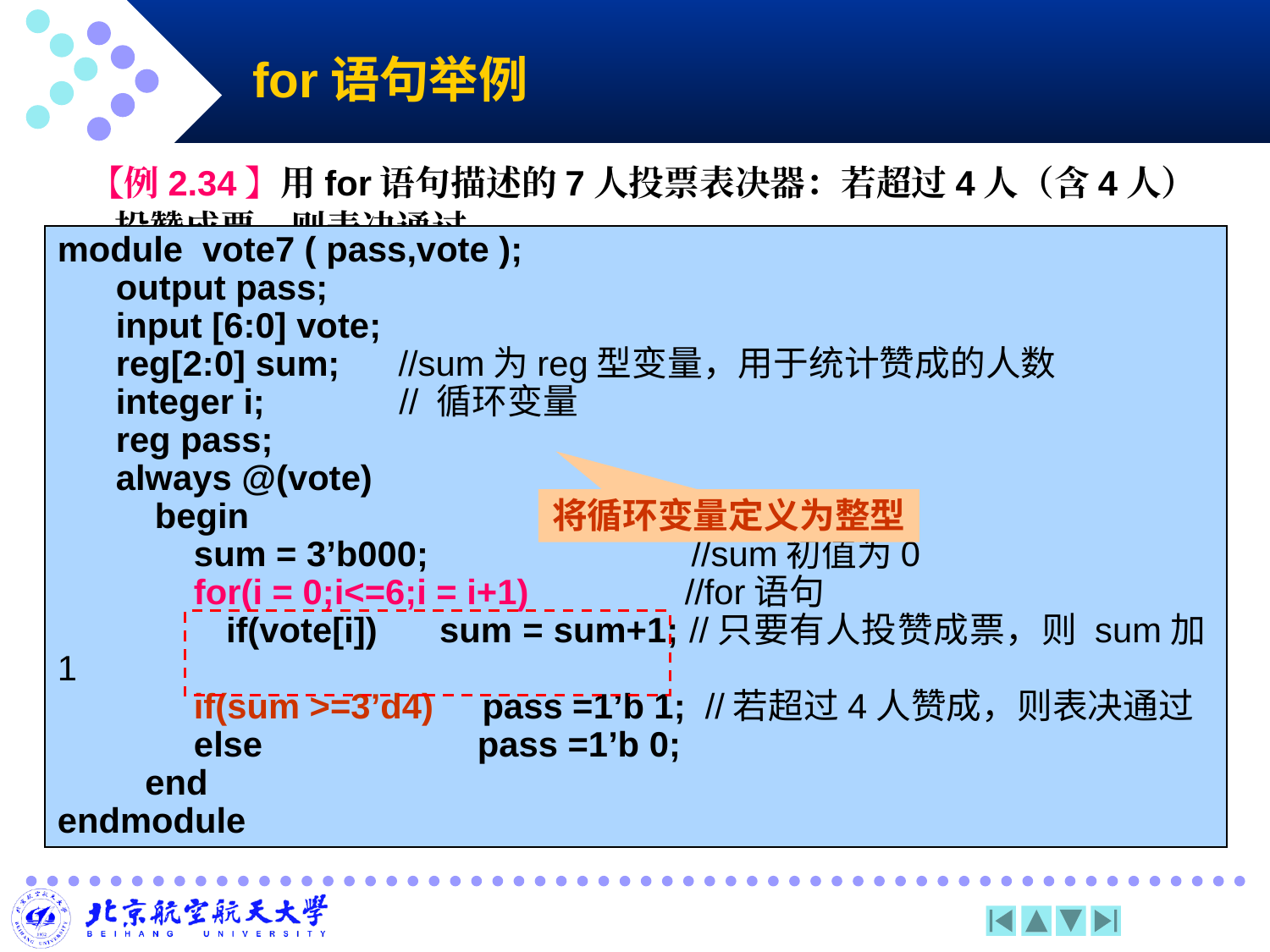

# for语句举例
【例2.34】用for语句描述的7人投票表决器：若超过4人（含4人）投赞成票，则表决通过。
module  vote7 ( pass,vote );
      output pass;
      input [6:0] vote;
      reg[2:0] sum;      //sum为reg型变量，用于统计赞成的人数
      integer i; 	         // 循环变量
      reg pass;
      always @(vote)
          begin
              sum = 3’b000;                           //sum初值为0
              for(i = 0;i<=6;i = i+1)                //for语句
	    if(vote[i])      sum = sum+1; //只要有人投赞成票，则 sum加1
              if(sum >=3’d4)     pass =1’b 1;  //若超过4人赞成，则表决通过
              else                 	    pass =1’b 0;
         end
endmodule
将循环变量定义为整型

91